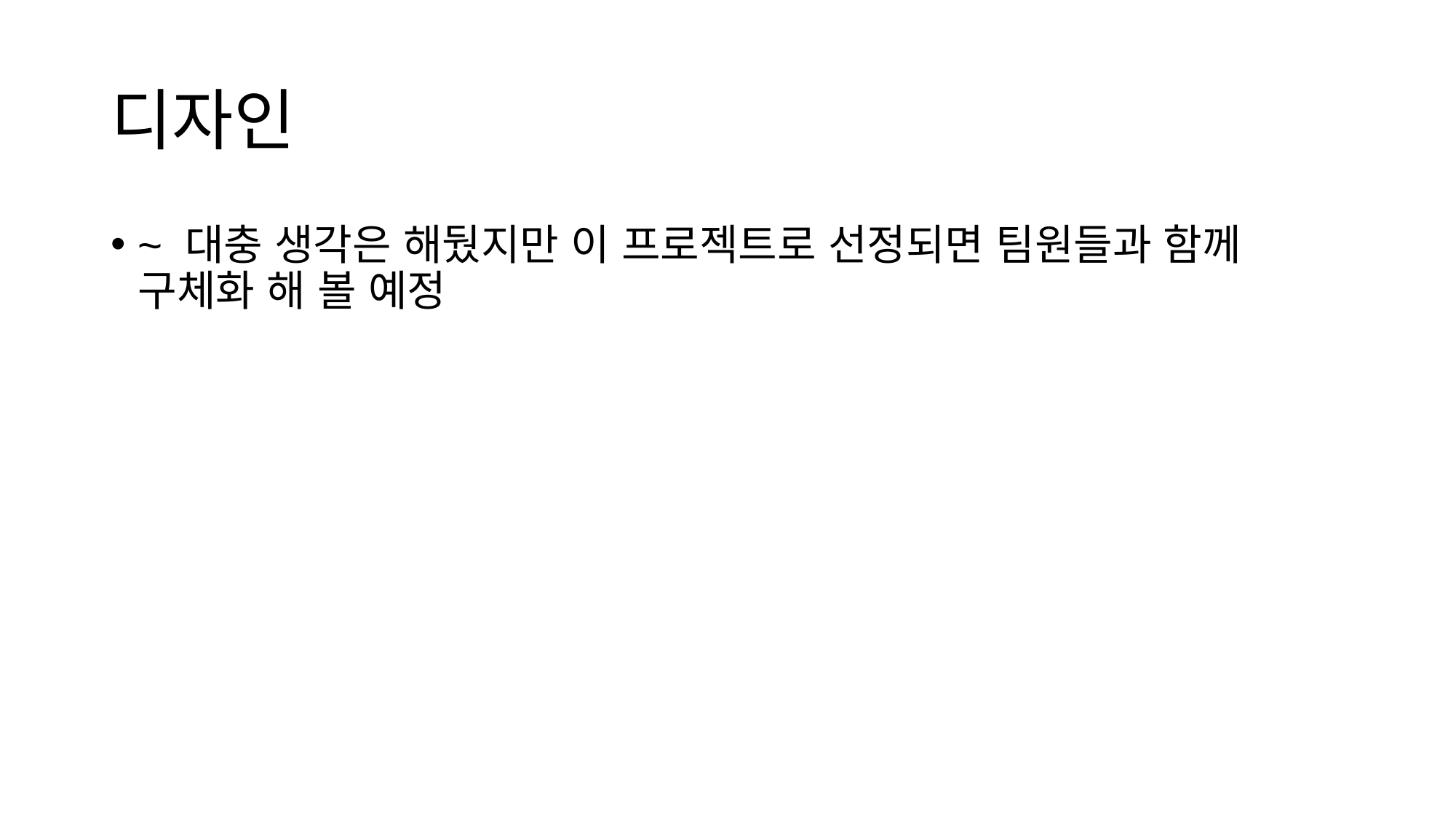

# 디자인
~ 대충 생각은 해뒀지만 이 프로젝트로 선정되면 팀원들과 함께 구체화 해 볼 예정